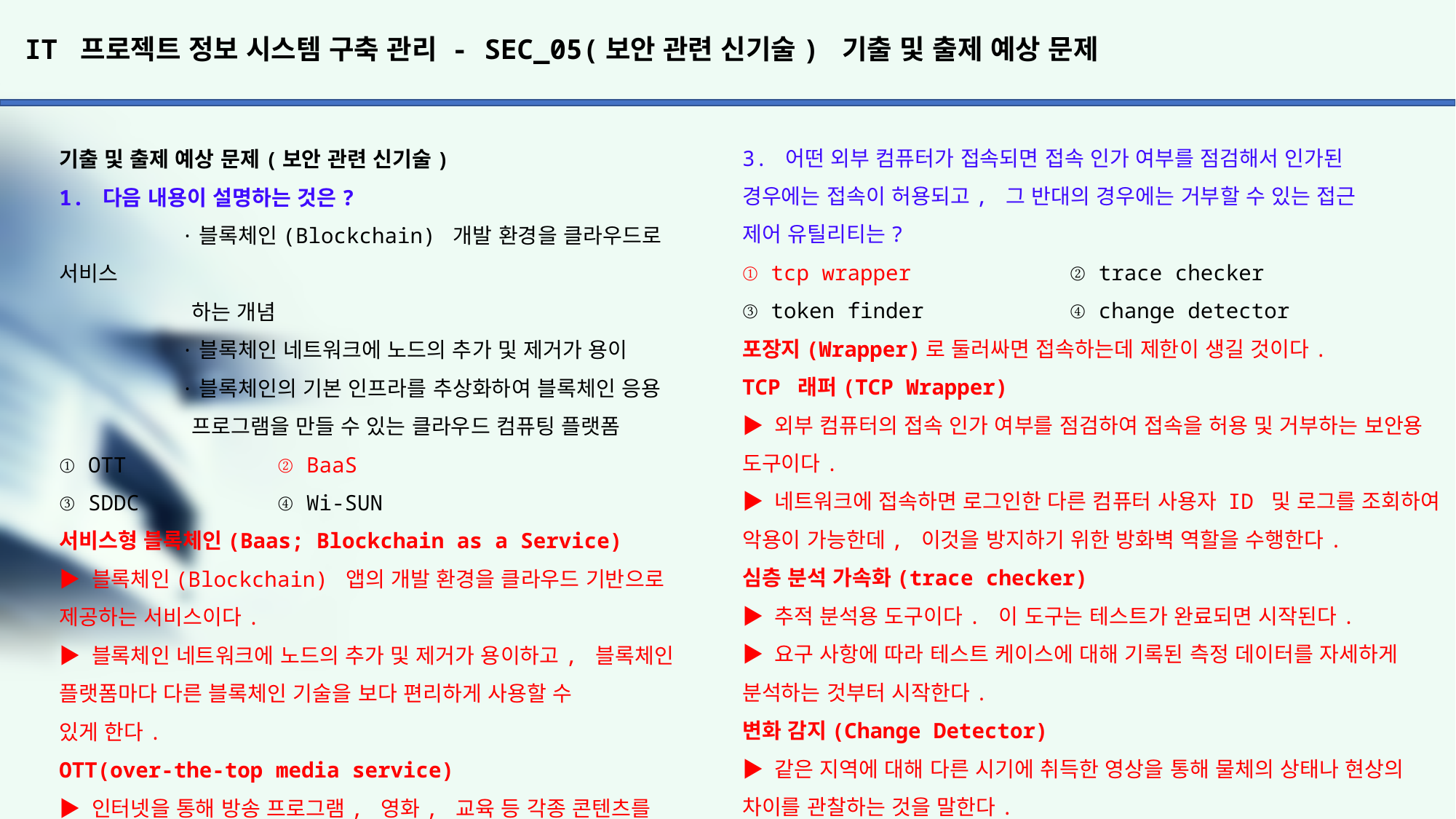

# IT 프로젝트 정보 시스템 구축 관리 - SEC_05(보안 관련 신기술) 기출 및 출제 예상 문제
3. 어떤 외부 컴퓨터가 접속되면 접속 인가 여부를 점검해서 인가된
경우에는 접속이 허용되고, 그 반대의 경우에는 거부할 수 있는 접근
제어 유틸리티는?
① tcp wrapper		② trace checker
③ token finder		④ change detector
포장지(Wrapper)로 둘러싸면 접속하는데 제한이 생길 것이다.
TCP 래퍼(TCP Wrapper)
▶ 외부 컴퓨터의 접속 인가 여부를 점검하여 접속을 허용 및 거부하는 보안용 도구이다.
▶ 네트워크에 접속하면 로그인한 다른 컴퓨터 사용자 ID 및 로그를 조회하여 악용이 가능한데, 이것을 방지하기 위한 방화벽 역할을 수행한다.
심층 분석 가속화(trace checker)
▶ 추적 분석용 도구이다. 이 도구는 테스트가 완료되면 시작된다.
▶ 요구 사항에 따라 테스트 케이스에 대해 기록된 측정 데이터를 자세하게 분석하는 것부터 시작한다.
변화 감지(Change Detector)
▶ 같은 지역에 대해 다른 시기에 취득한 영상을 통해 물체의 상태나 현상의 차이를 관찰하는 것을 말한다.
▶ 토지 감독, 삼림, 벌채, 자연재해 분석 등 다양한 분야에서 활용되고 있다.
4. 다음 설명에 해당하는 시스템은?
	1990년대 David Clock이 처음 제안하였다.
	비정상적인 접근의 탐지를 위해 의도적으로 설치해 둔 시스템
	이다.
	침입자를 속여 실제 공격 당하는 것처럼 보여줌으로써 크래커를 	추적 및 공격 기법의 정보를 수집하는 역할을 한다.
	쉽게 공격자에게 노출되어야 하며 쉽게 공격이 가능한 것처럼
	취약해 보여야 한다.
① Apache		② Hadoop
③ Honeypot	④ MapReduce
꿀단지(Honeypot)를 내어 놓고 곰을 유인하는 것에 비유할 수 있다.
허니팟(Honeypot)
▶ 비정상적인 접근을 탐지하기 위해 설치해 둔 시스템이다.
▶ 침입자를 속여 실제 공격을 당하는 것처럼 보여줌으로써 추적 및 공격 기법에 대한 정보를 수집한다.
Apache
▶ HTTP Server(Tomcat) 오픈 소프 소프트웨어 그룹인 아파치 소프트웨어 재단에서 만드는 웹 서버를 제공하는 회사이다.
하둡(Hadoop; High-Availability Distributed Object-Oriented Platform)
▶ 대량의 자료를 처리할 수 있는 큰 컴퓨터 클러스터에서 동작하는 분산 응용 프로그램을 지원하는 프리웨어 자바 소프트웨어 프레임워크 이다.
맵리듀스(MapReduce)
▶ 구글에서 대용량 데이터 처리를 분산 병렬 컴퓨팅에서 처리하기 위한 목적으로 제작하여 2004년 발표한 소프트웨어 프레임워크이다.
▶ 이 프레임워크는 페타 바이트 이상의 대용량 데이터를 신뢰도가 낮은 컴퓨터로 구성된 클러스터 환경에서 병렬 처리를 지원하기 위해서 개발되었다.
▶ 이 프레임워크는 함수형 프로그래밍에서 일반적으로 사용되는 Map과 Reduce라는 함수 기반으로 주로 구성된다.
기출 및 출제 예상 문제(보안 관련 신기술)
1. 다음 내용이 설명하는 것은?
	 ·블록체인(Blockchain) 개발 환경을 클라우드로 서비스
	   하는 개념
	 ·블록체인 네트워크에 노드의 추가 및 제거가 용이
	 ·블록체인의 기본 인프라를 추상화하여 블록체인 응용
	   프로그램을 만들 수 있는 클라우드 컴퓨팅 플랫폼
① OTT		② BaaS
③ SDDC 		④ Wi-SUN
서비스형 블록체인(Baas; Blockchain as a Service)
▶ 블록체인(Blockchain) 앱의 개발 환경을 클라우드 기반으로 제공하는 서비스이다.
▶ 블록체인 네트워크에 노드의 추가 및 제거가 용이하고, 블록체인 플랫폼마다 다른 블록체인 기술을 보다 편리하게 사용할 수
있게 한다.
OTT(over-the-top media service)
▶ 인터넷을 통해 방송 프로그램, 영화, 교육 등 각종 콘텐츠를 제공하는 서비스를 말한다.
▶ OTT는 over-the-top의 줄임말로 over-the-x는 ‘기존의 범위를 넘어서’라는 뜻이 있다.
▶ top은 TV 셋톱박스 같은 단말기를 의미한다. 따라서 직역하면 셋톱박스를 통해서, 넘어서의 의미를 가진다. 이처럼 OTT서비스는 초기에 단말기를 통해 영화, TV 프로그램 등 프리미엄 콘텐츠를 VOD방식으로 제공하는 서비스를 지칭했다. 이후 인터넷 기술 변화
에 따라 콘텐츠 유통이 모바일까지 포함하면서 OTT의 의미가 확대
됐다.
소프트웨어 정의 데이터 센터(SDDC; Software Defined Data Center)
데이터 센터의 모든 자원을 가상화여 인력의 개입 없이 소프트웨어 조작만으로 관리 및 제어되는 데이터 센터이다.
와이선(Wi-SUN)
▶ 스마트 그리드와 같은 장거리 무선 통신을 필요로 하는 사물 인터넷(IoT) 서비스를 위한 저전력 장거리(LPWA: Low Power Wide Area) 통신 기술이다.
▶ 낮은 지연 속도, 메시 네트워크 기반의 확장성, 펌웨어
업그레이드 용이성 등으로 짧은 시간 동안 데이터 전송이 빈번한
검침 분야에 유용하다.
2. 오픈소스 웹 애플리케이션 보안 프로젝트로서 주로 웹을 통한 정보 유출, 악성 파일 및 스크립트, 보안 취약점 등을 연구하는 곳은?
① WWW 		② OWASP
③ WBSEC 		④ ITU
OWASP(the Open Web Application Security Project, 오픈 웹 애플리케이션 보안 프로젝트)
▶ 웹 정보 노출이나 악성코드, 스크립트, 보안이 취약한 부분을 연구하는 비영리 단체이다.
▶ 보안 취약점 중 보안에 미치는 영향이 큰 것을 기준으로 선정한 10대 웹 애플리케이션 취약점을 3~4년에 한 번씩 발표하고 있다.
WWW
▶‘World Wide Web’의 약자로 인터넷에 연결된 컴퓨터를 이용해
사람들과 정보를 공유할 수 있는 공간을 의미한다.
ITU
▶ 국제 전기 통신 연합(ITU, International Telecommunication Union)의 약자이다.
▶ 1947년 국제 연합(UN)에 의해 전기통신, 전파통신, 위성통신, 방송 등 국제 정보 통신 분야를 총괄하는 전기통신 부문 전문기구로 지정되어, 유,무선 통신, 전파, 방송, 위성 주파수에 대한 규칙 및 표준을 개발, 보급하는 단체이다.